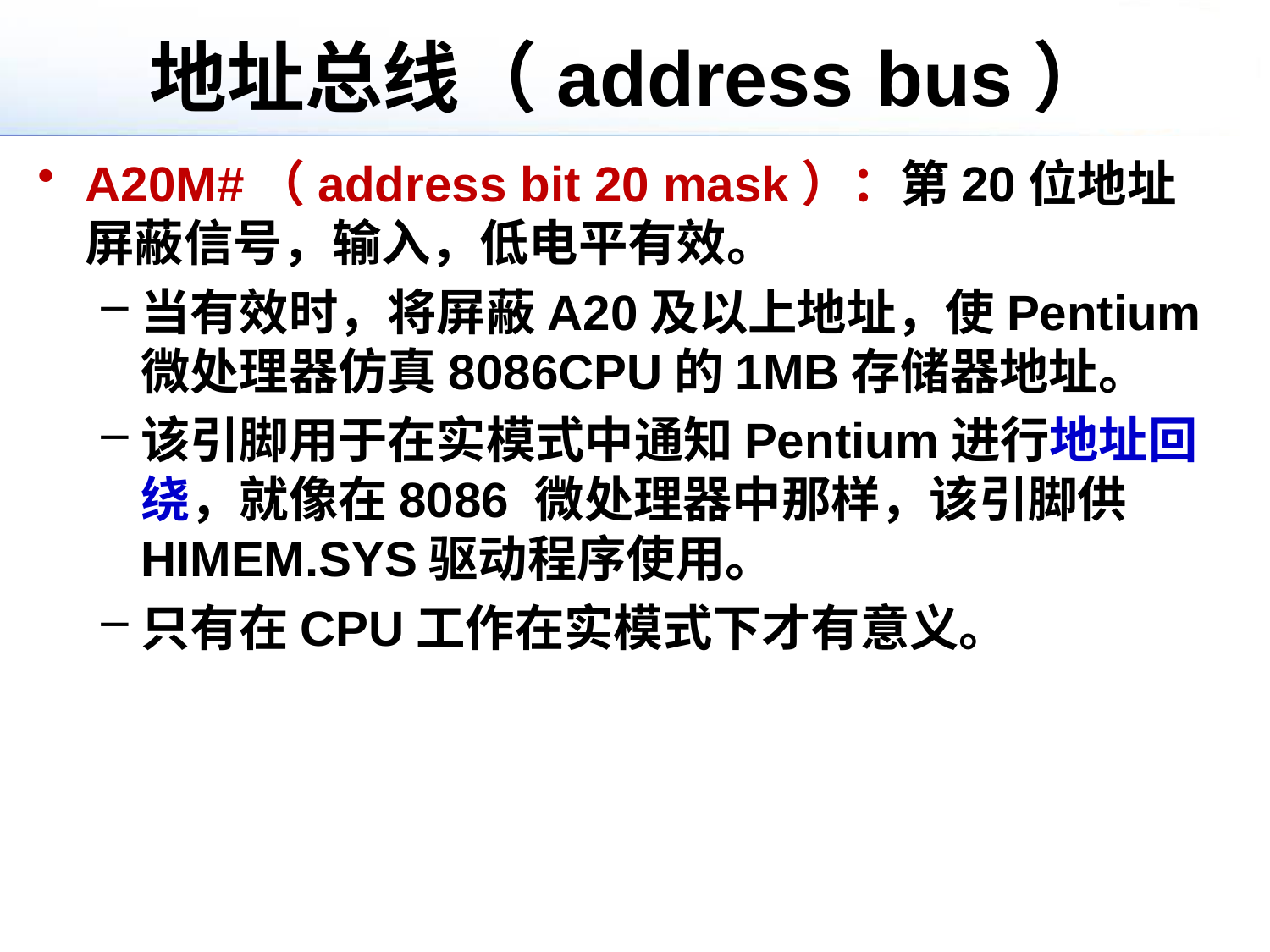

# 地址总线（address bus）
A20M#（address bit 20 mask）：第20位地址屏蔽信号，输入，低电平有效。
当有效时，将屏蔽A20及以上地址，使Pentium微处理器仿真8086CPU的1MB存储器地址。
该引脚用于在实模式中通知Pentium进行地址回绕，就像在8086 微处理器中那样，该引脚供HIMEM.SYS驱动程序使用。
只有在CPU工作在实模式下才有意义。